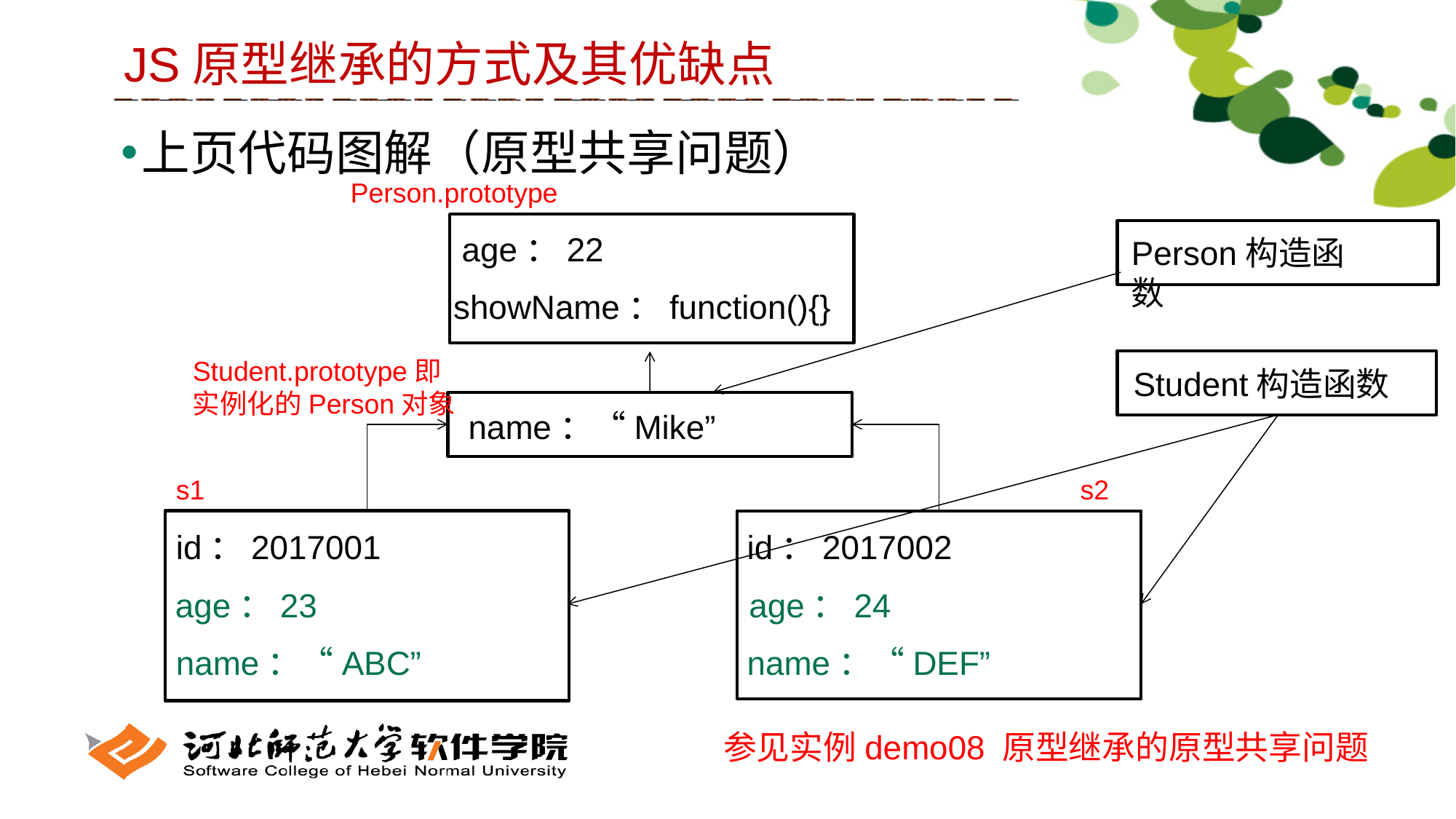

JS原型继承的方式及其优缺点
上页代码图解（原型共享问题）

Person.prototype

age：22
Person构造函数
showName：function(){}
Student.prototype即
实例化的Person对象

Student构造函数

name：“Mike”
s1
s2

id：2017001
id：2017002
age：23
age：24
name：“ABC”
name：“DEF”
参见实例demo08 原型继承的原型共享问题